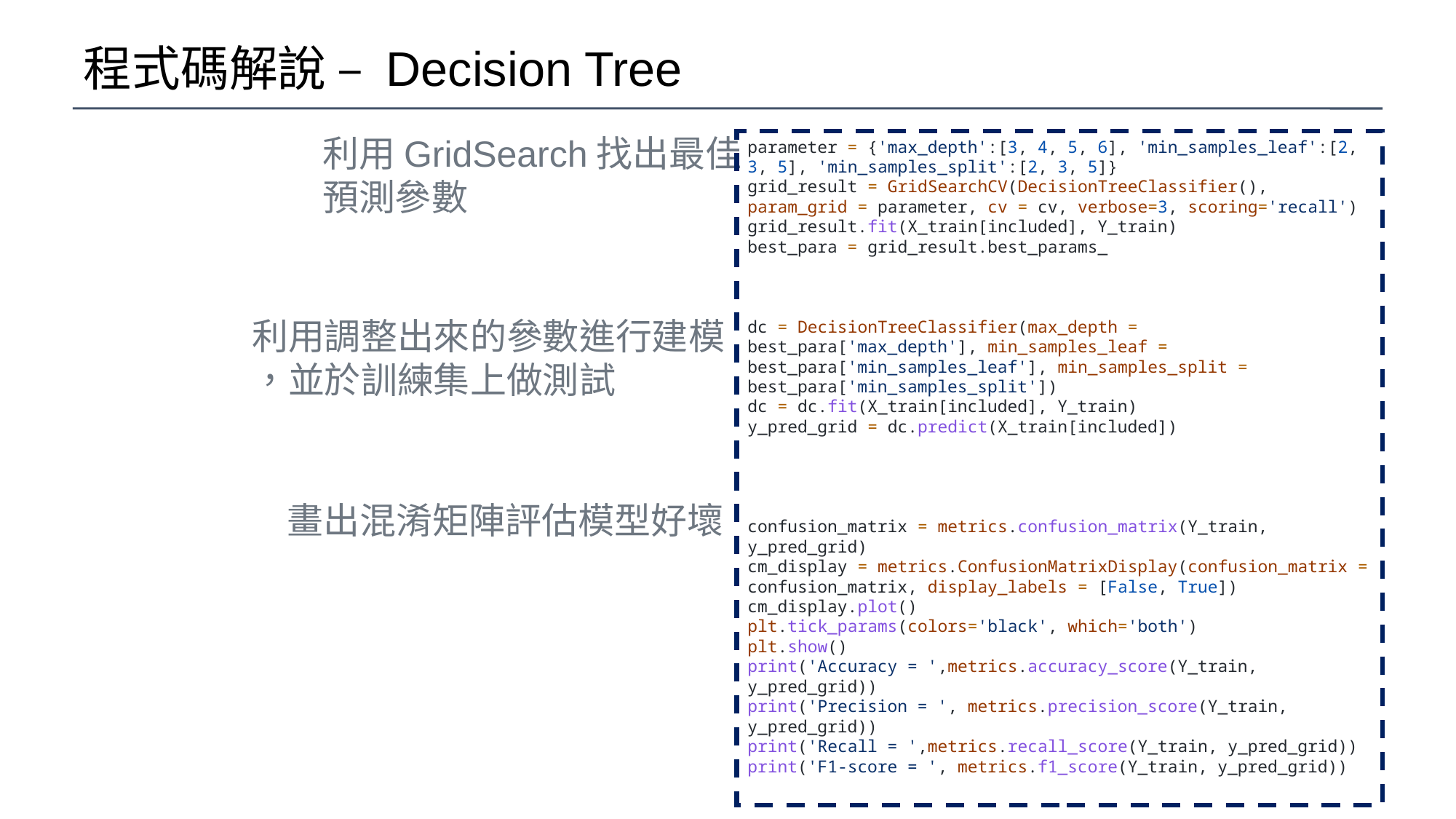

# 程式碼解說 – Decision Tree
利用GridSearch找出最佳
預測參數

parameter = {'max_depth':[3, 4, 5, 6], 'min_samples_leaf':[2, 3, 5], 'min_samples_split':[2, 3, 5]}
grid_result = GridSearchCV(DecisionTreeClassifier(), param_grid = parameter, cv = cv, verbose=3, scoring='recall')
grid_result.fit(X_train[included], Y_train)
best_para = grid_result.best_params_

dc = DecisionTreeClassifier(max_depth = best_para['max_depth'], min_samples_leaf = best_para['min_samples_leaf'], min_samples_split = best_para['min_samples_split'])
dc = dc.fit(X_train[included], Y_train)
y_pred_grid = dc.predict(X_train[included])

confusion_matrix = metrics.confusion_matrix(Y_train, y_pred_grid)
cm_display = metrics.ConfusionMatrixDisplay(confusion_matrix = confusion_matrix, display_labels = [False, True])
cm_display.plot()
plt.tick_params(colors='black', which='both')
plt.show()
print('Accuracy = ',metrics.accuracy_score(Y_train, y_pred_grid))
print('Precision = ', metrics.precision_score(Y_train, y_pred_grid))
print('Recall = ',metrics.recall_score(Y_train, y_pred_grid))
print('F1-score = ', metrics.f1_score(Y_train, y_pred_grid))
利用調整出來的參數進行建模
，並於訓練集上做測試
畫出混淆矩陣評估模型好壞